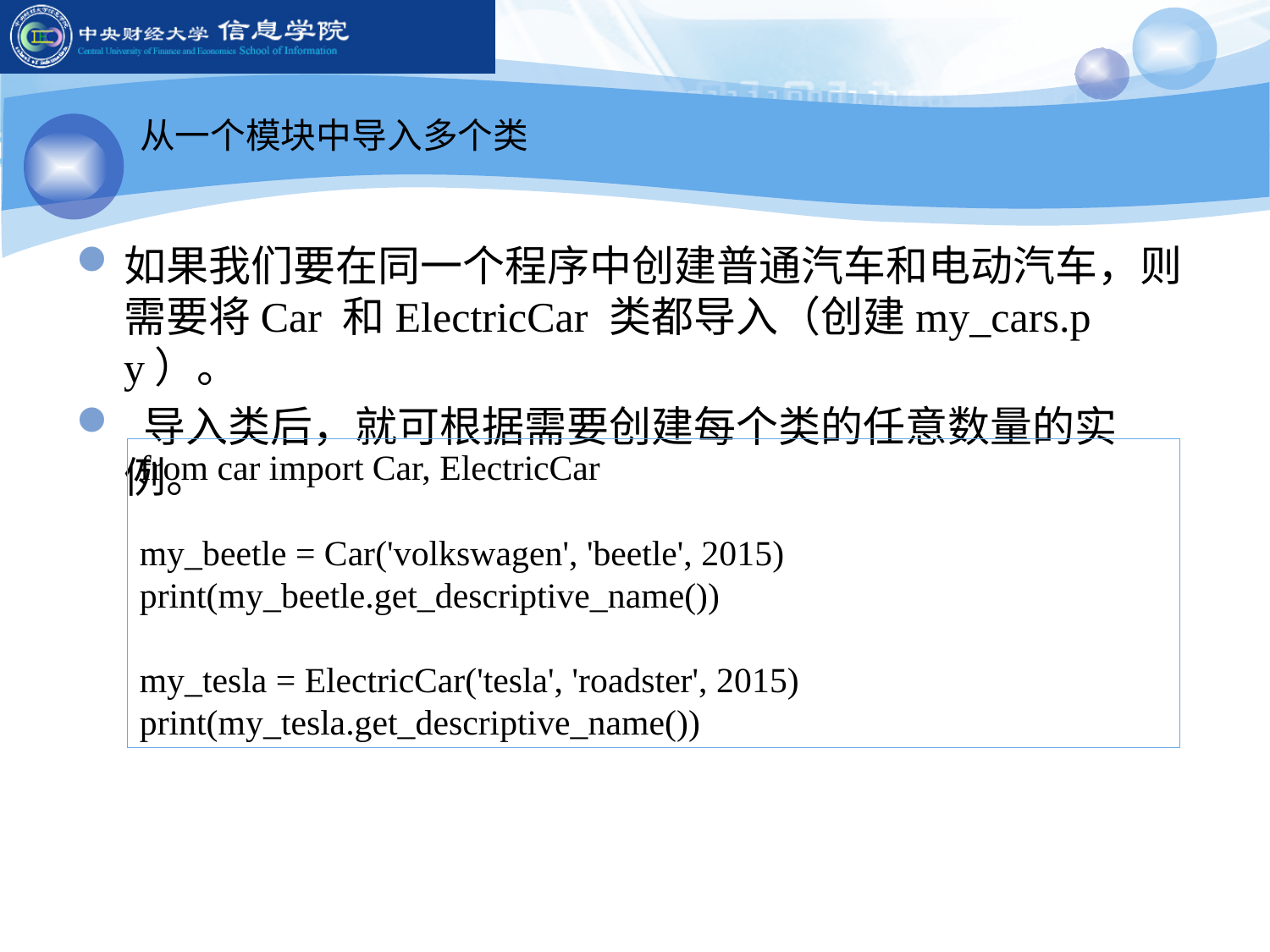

从一个模块中导入多个类
如果我们要在同一个程序中创建普通汽车和电动汽车，则需要将Car 和ElectricCar 类都导入（创建my_cars.py）。
 导入类后，就可根据需要创建每个类的任意数量的实例。
from car import Car, ElectricCar

my_beetle = Car('volkswagen', 'beetle', 2015)
print(my_beetle.get_descriptive_name())

my_tesla = ElectricCar('tesla', 'roadster', 2015)
print(my_tesla.get_descriptive_name())